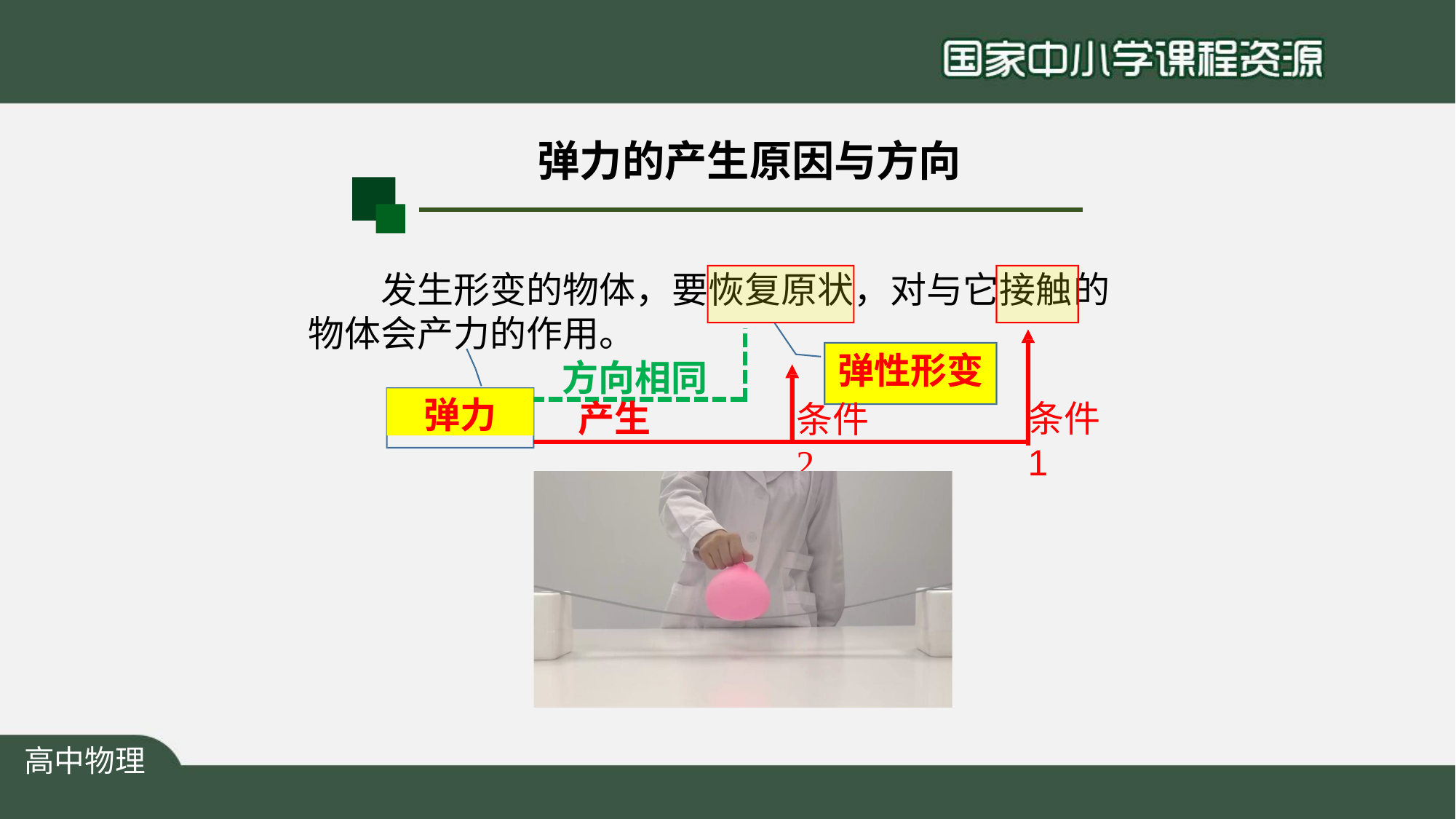

# 弹力的产生原因与方向

发生形变的物体，要
，对与它	的

恢复原状
接触
物体会产力的作用。

弹性形变

方向相同

弹力
产生
条件1
条件2

高中物理